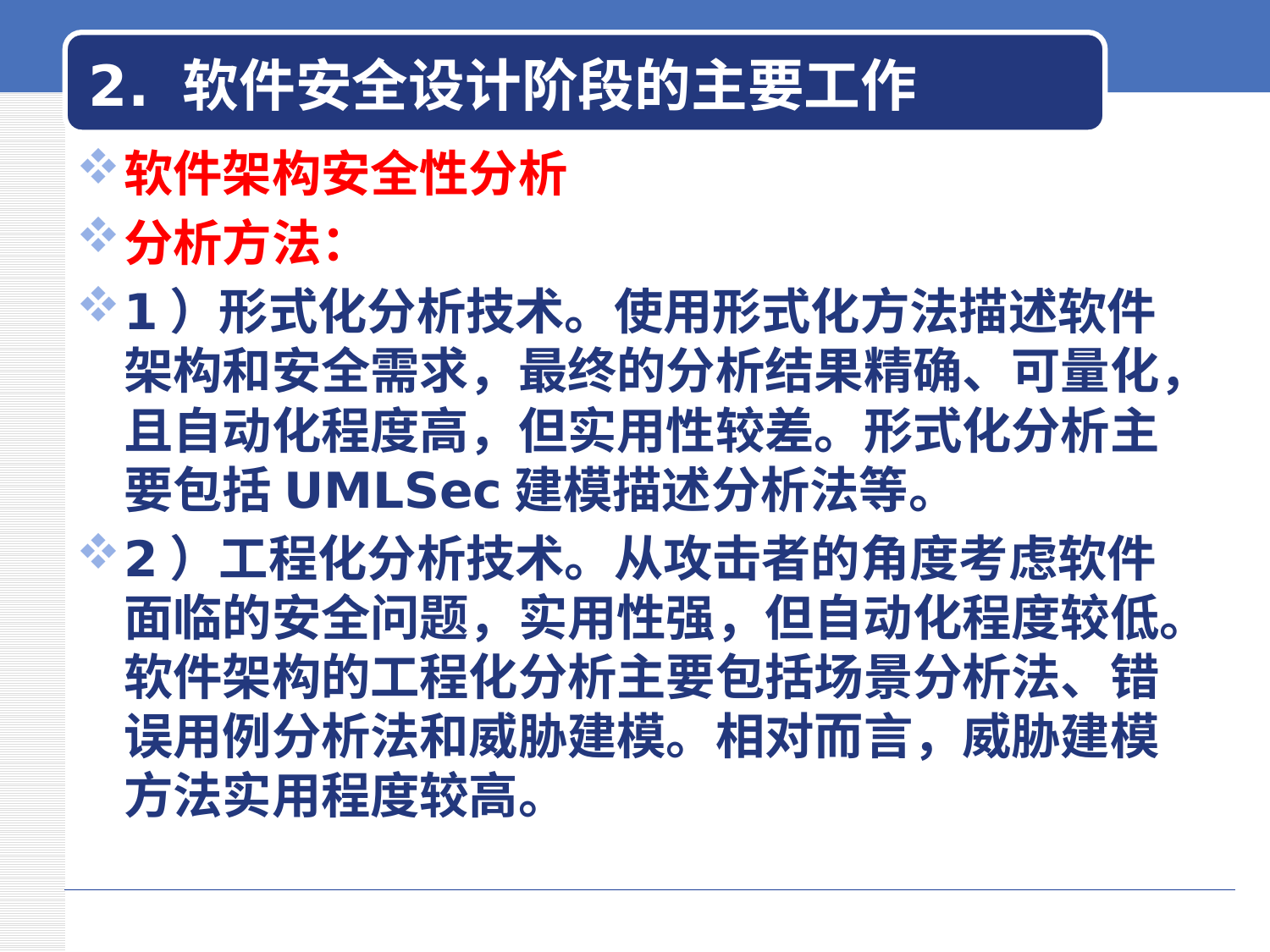

# 2. 软件安全设计阶段的主要工作
软件架构安全性分析
分析方法：
1）形式化分析技术。使用形式化方法描述软件架构和安全需求，最终的分析结果精确、可量化，且自动化程度高，但实用性较差。形式化分析主要包括UMLSec建模描述分析法等。
2）工程化分析技术。从攻击者的角度考虑软件面临的安全问题，实用性强，但自动化程度较低。软件架构的工程化分析主要包括场景分析法、错误用例分析法和威胁建模。相对而言，威胁建模方法实用程度较高。